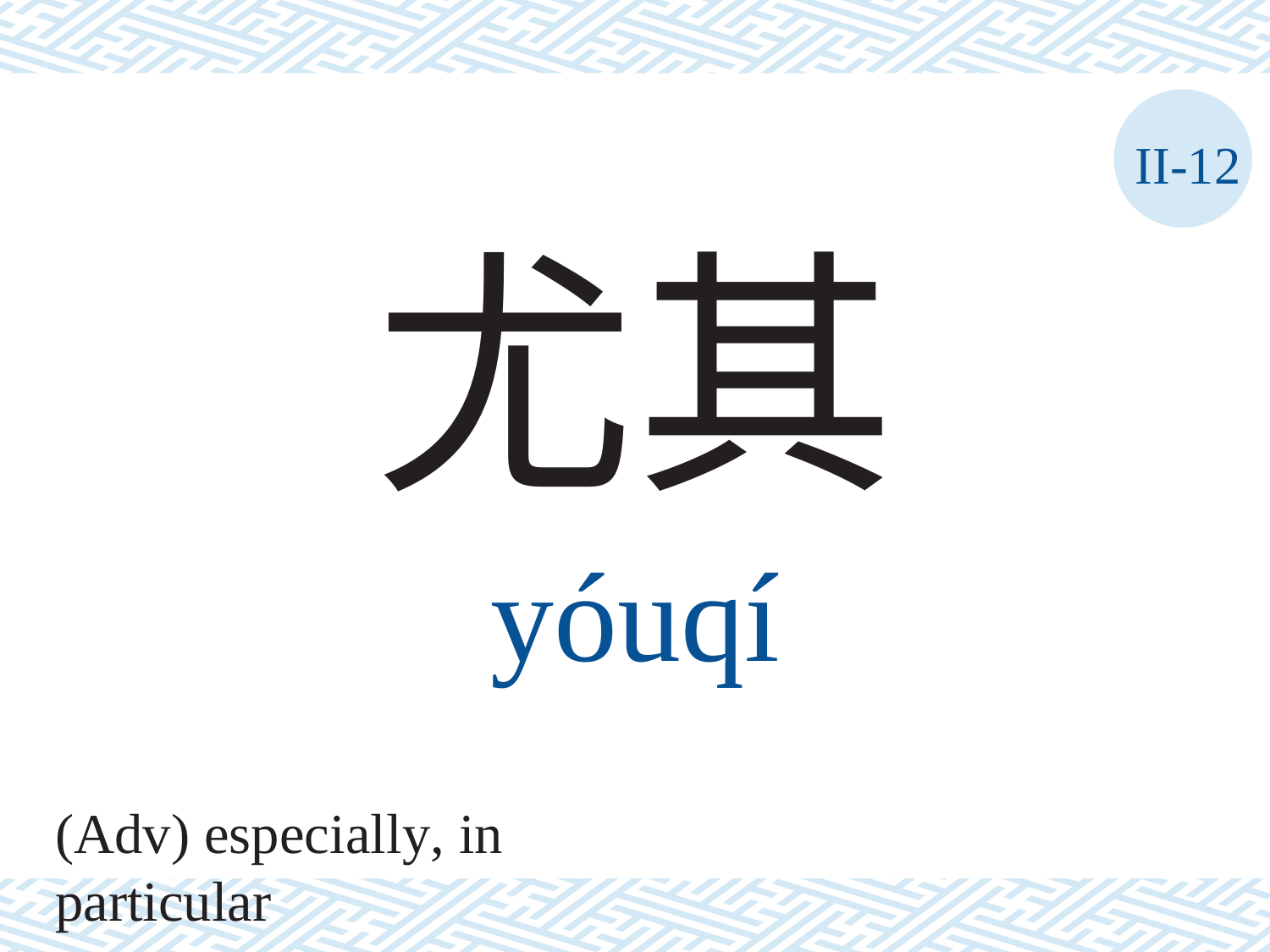

II-12
尤其
yóuqí
(Adv) especially, in particular